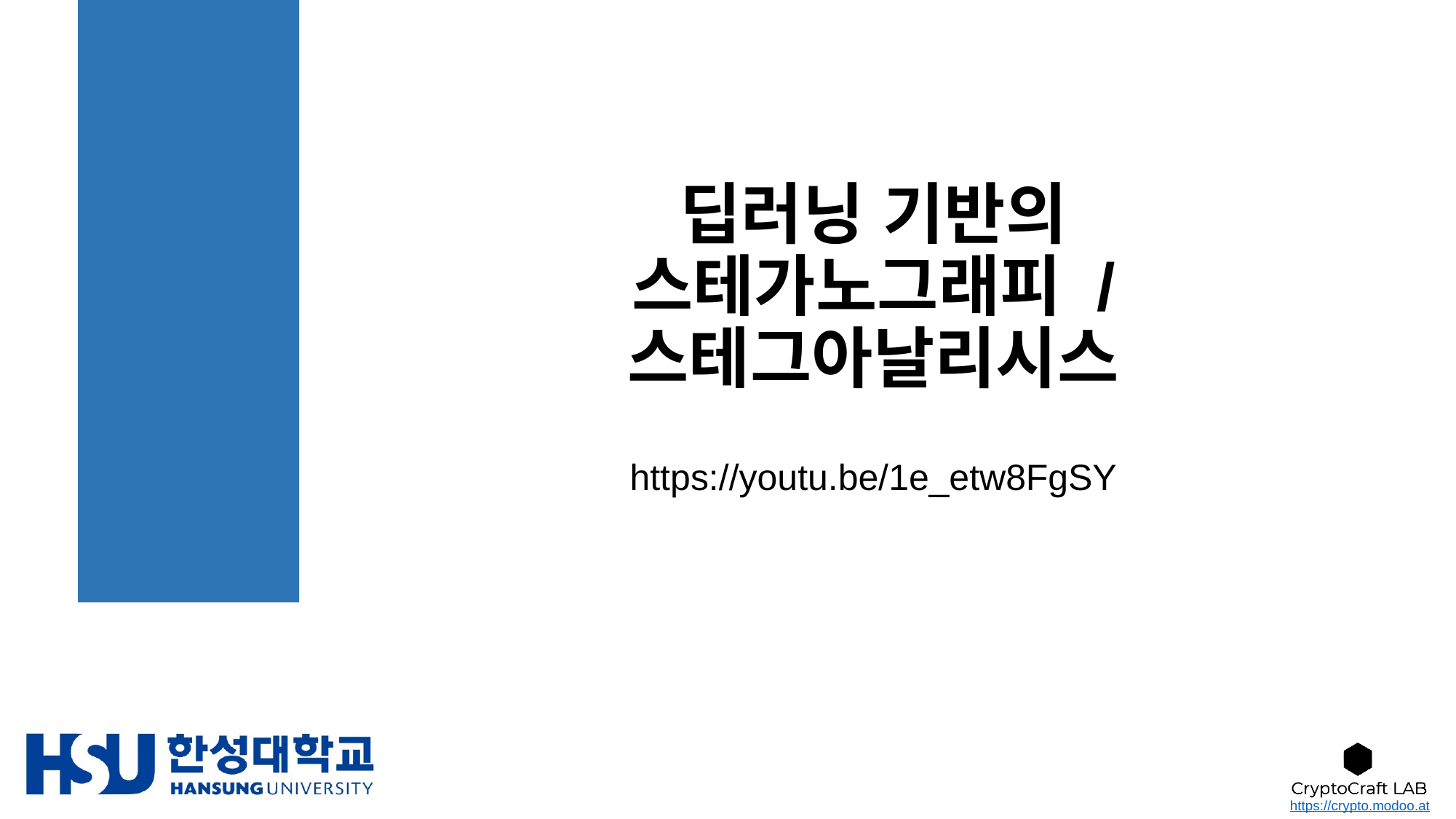

# 딥러닝 기반의 스테가노그래피 / 스테그아날리시스
https://youtu.be/1e_etw8FgSY